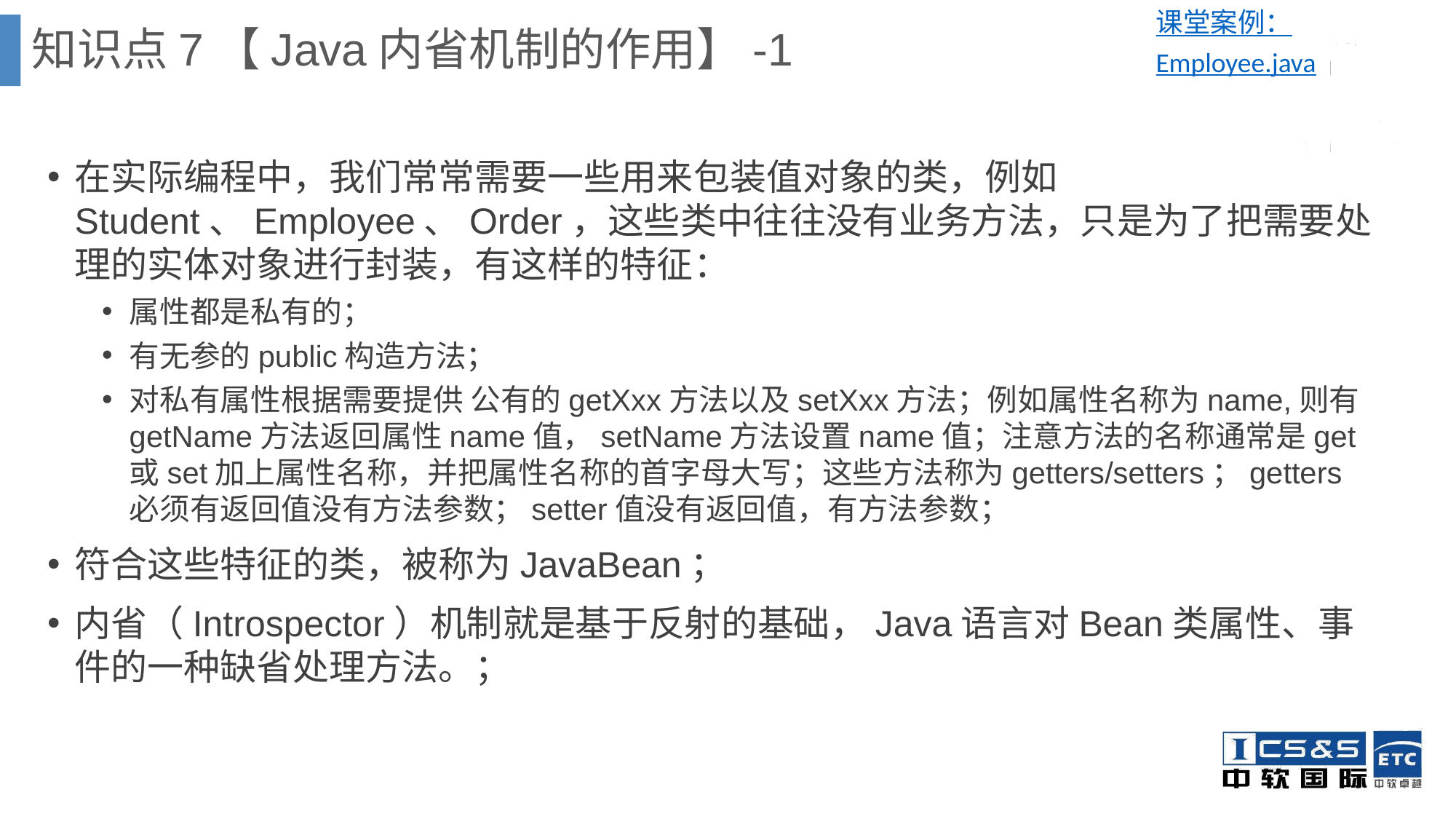

课堂案例：Employee.java
知识点7【Java内省机制的作用】-1
在实际编程中，我们常常需要一些用来包装值对象的类，例如Student、Employee、Order，这些类中往往没有业务方法，只是为了把需要处理的实体对象进行封装，有这样的特征：
属性都是私有的；
有无参的public构造方法；
对私有属性根据需要提供 公有的getXxx方法以及setXxx方法；例如属性名称为name,则有getName方法返回属性name值，setName方法设置name值；注意方法的名称通常是get或set加上属性名称，并把属性名称的首字母大写；这些方法称为getters/setters；getters必须有返回值没有方法参数；setter值没有返回值，有方法参数；
符合这些特征的类，被称为JavaBean；
内省（Introspector）机制就是基于反射的基础，Java语言对Bean类属性、事件的一种缺省处理方法。；